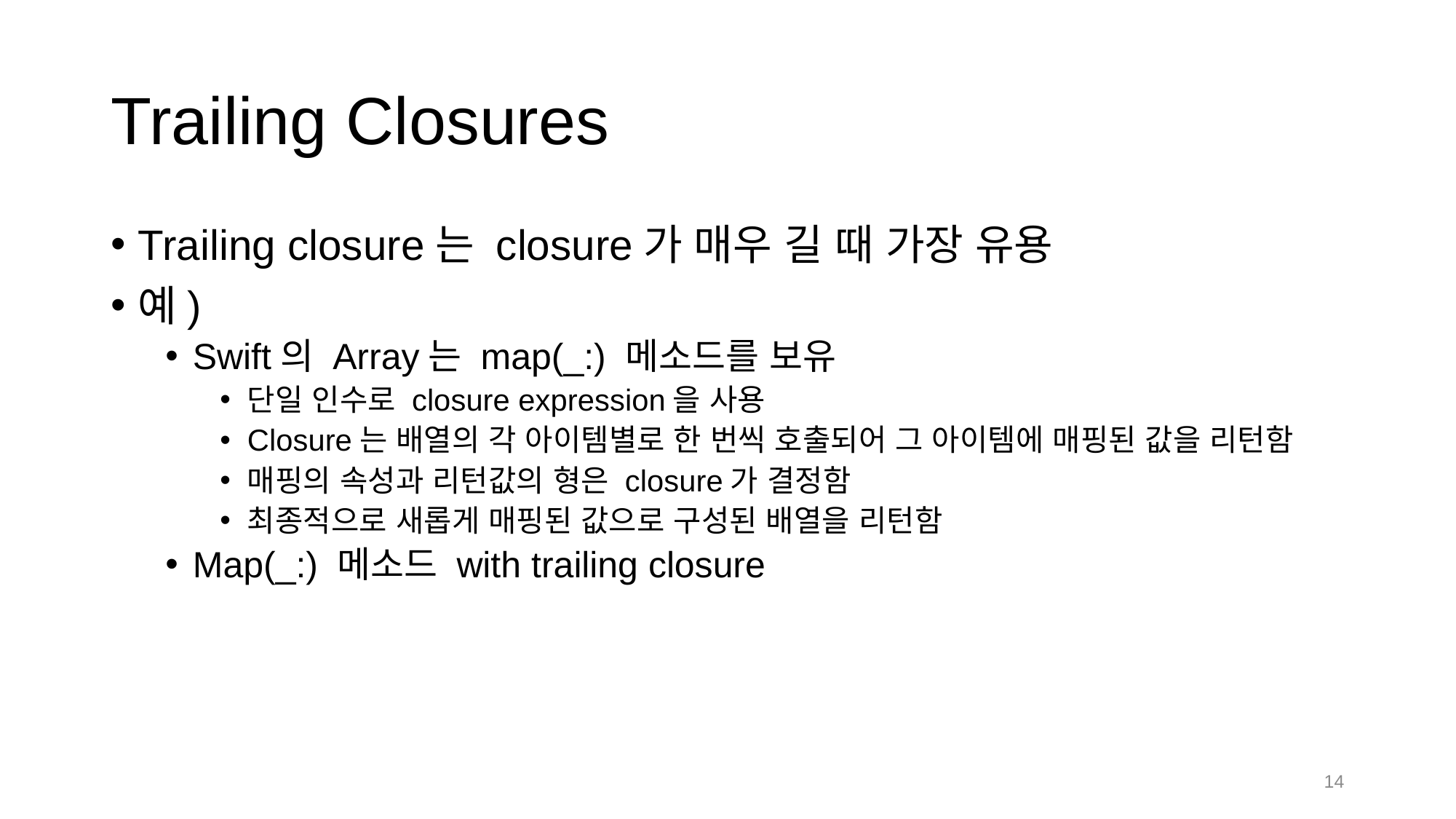

Trailing Closures
Trailing closure는 closure가 매우 길 때 가장 유용
예)
Swift의 Array는 map(_:) 메소드를 보유
단일 인수로 closure expression을 사용
Closure는 배열의 각 아이템별로 한 번씩 호출되어 그 아이템에 매핑된 값을 리턴함
매핑의 속성과 리턴값의 형은 closure가 결정함
최종적으로 새롭게 매핑된 값으로 구성된 배열을 리턴함
Map(_:) 메소드 with trailing closure
14